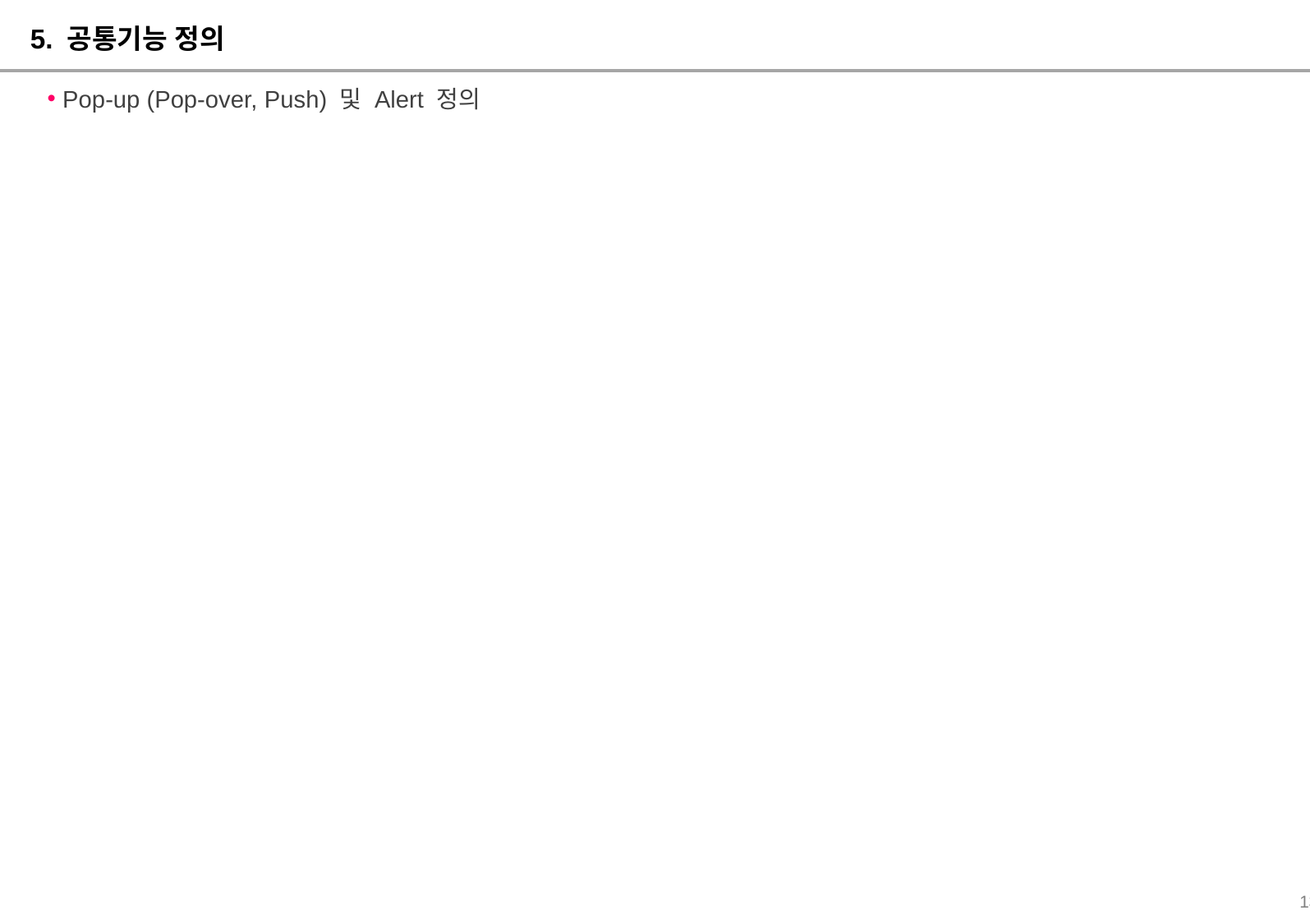

# 5. 공통기능 정의
 Pop-up (Pop-over, Push) 및 Alert 정의